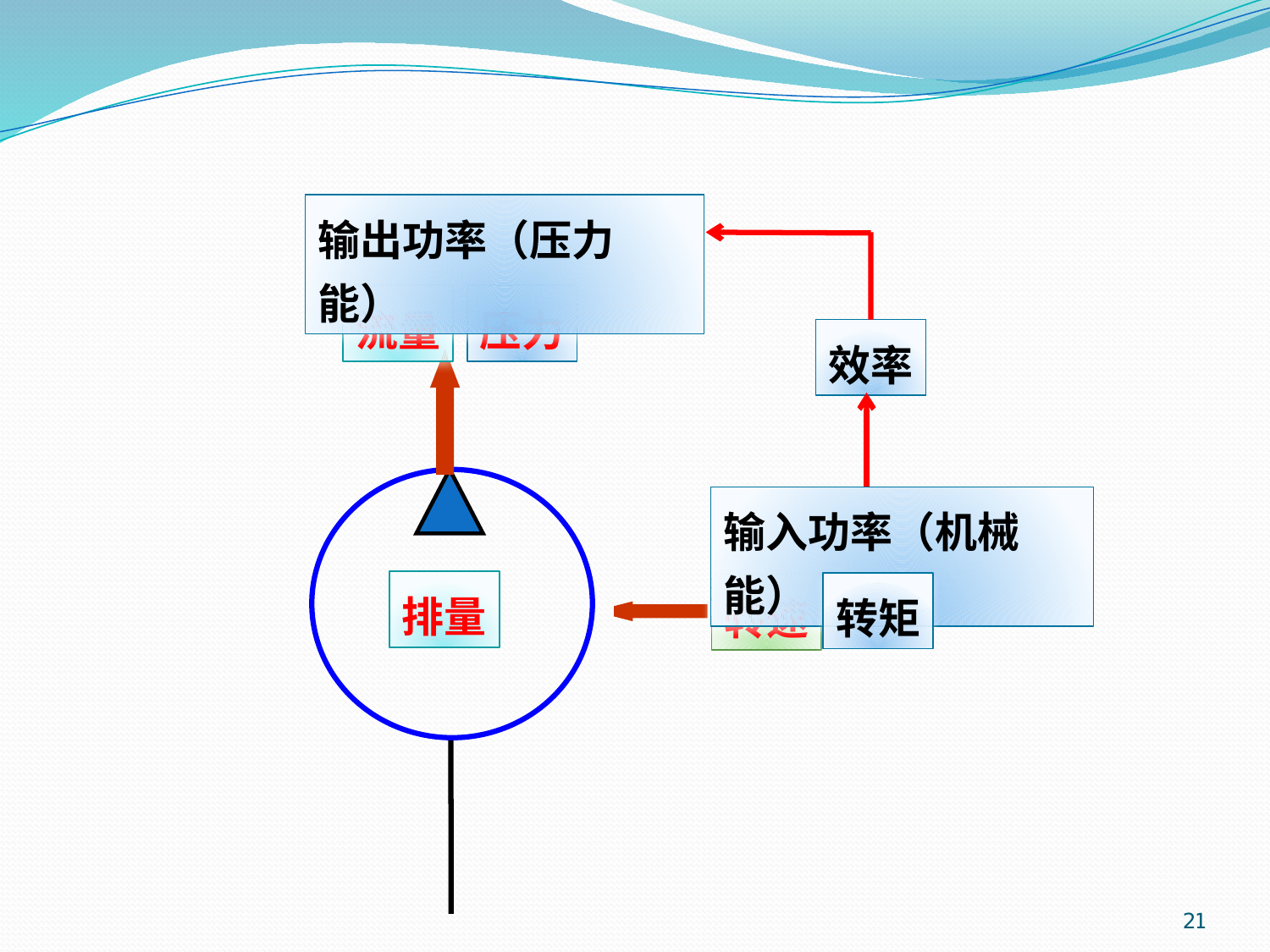

输出功率（压力能）
流量
压力
效率

输入功率（机械能）
排量
转矩
转速
21